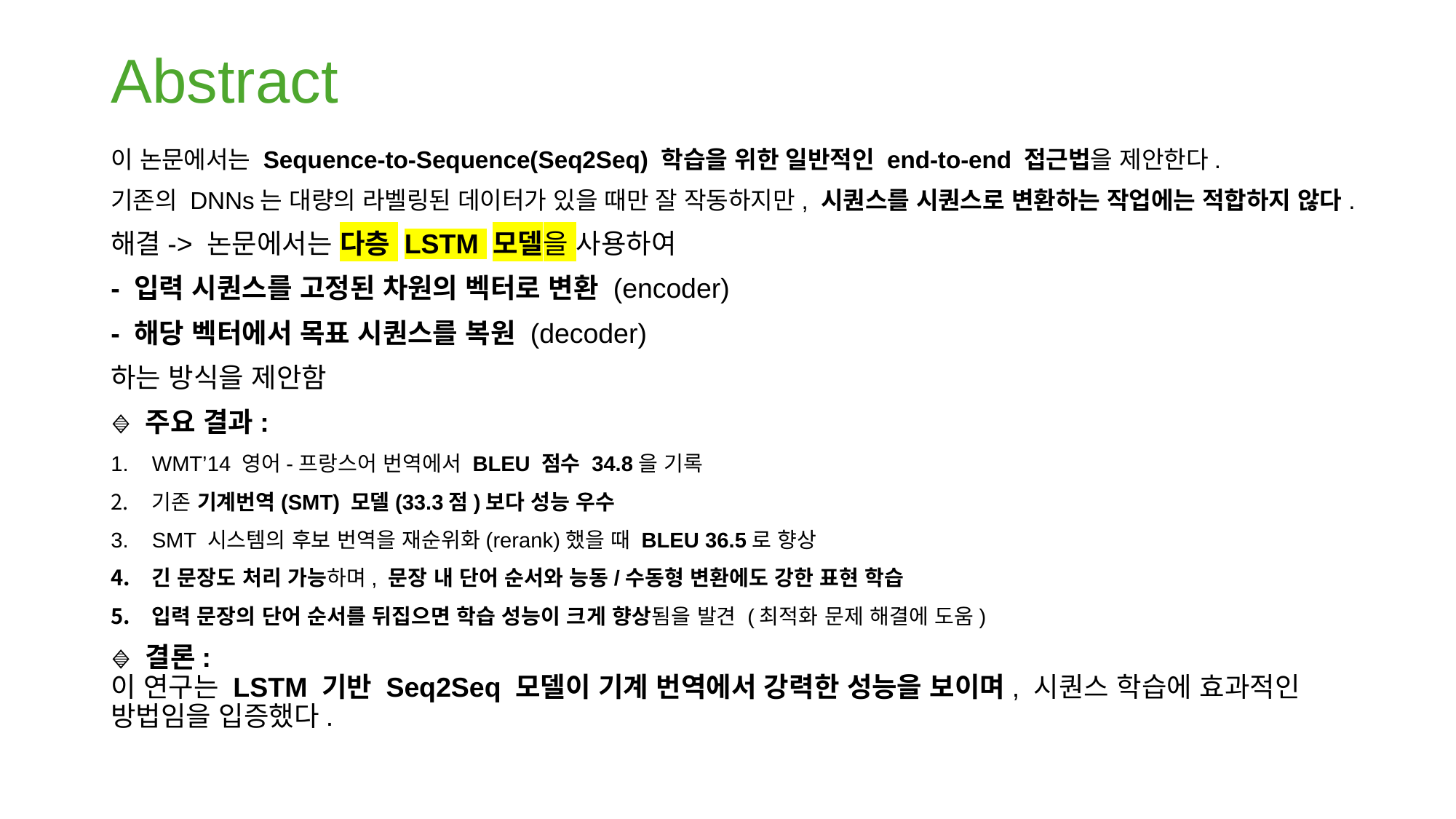

# Abstract
이 논문에서는 Sequence-to-Sequence(Seq2Seq) 학습을 위한 일반적인 end-to-end 접근법을 제안한다.
기존의 DNNs는 대량의 라벨링된 데이터가 있을 때만 잘 작동하지만, 시퀀스를 시퀀스로 변환하는 작업에는 적합하지 않다.
해결-> 논문에서는 다층 LSTM 모델을 사용하여
- 입력 시퀀스를 고정된 차원의 벡터로 변환 (encoder)
- 해당 벡터에서 목표 시퀀스를 복원 (decoder)
하는 방식을 제안함
🔹 주요 결과:
WMT’14 영어-프랑스어 번역에서 BLEU 점수 34.8을 기록
기존 기계번역(SMT) 모델(33.3점)보다 성능 우수
SMT 시스템의 후보 번역을 재순위화(rerank)했을 때 BLEU 36.5로 향상
긴 문장도 처리 가능하며, 문장 내 단어 순서와 능동/수동형 변환에도 강한 표현 학습
입력 문장의 단어 순서를 뒤집으면 학습 성능이 크게 향상됨을 발견 (최적화 문제 해결에 도움)
🔹 결론:
이 연구는 LSTM 기반 Seq2Seq 모델이 기계 번역에서 강력한 성능을 보이며, 시퀀스 학습에 효과적인 방법임을 입증했다.